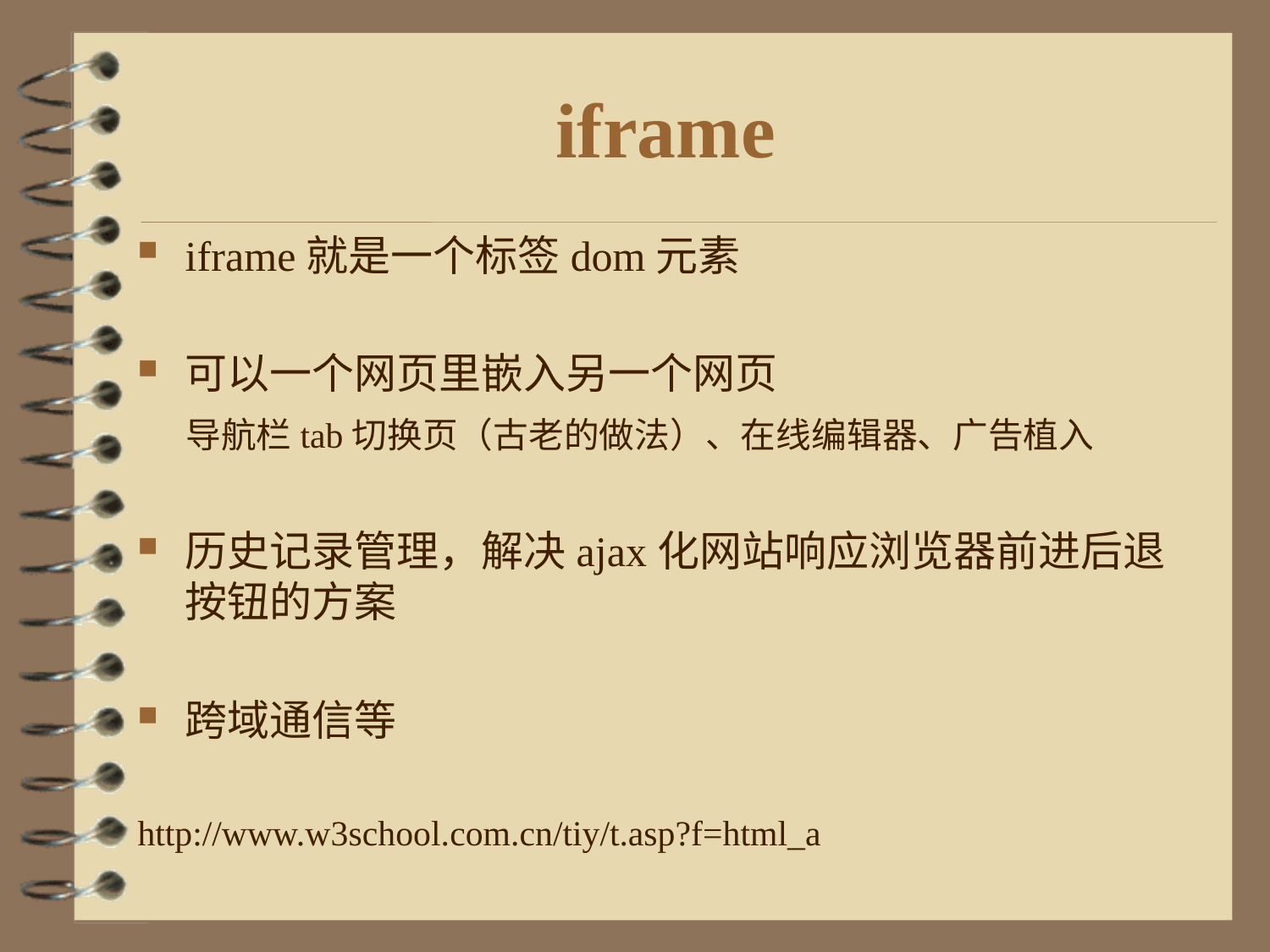

# iframe
iframe就是一个标签dom元素

可以一个网页里嵌入另一个网页
    导航栏tab切换页（古老的做法）、在线编辑器、广告植入

历史记录管理，解决ajax化网站响应浏览器前进后退按钮的方案

跨域通信等

http://www.w3school.com.cn/tiy/t.asp?f=html_a